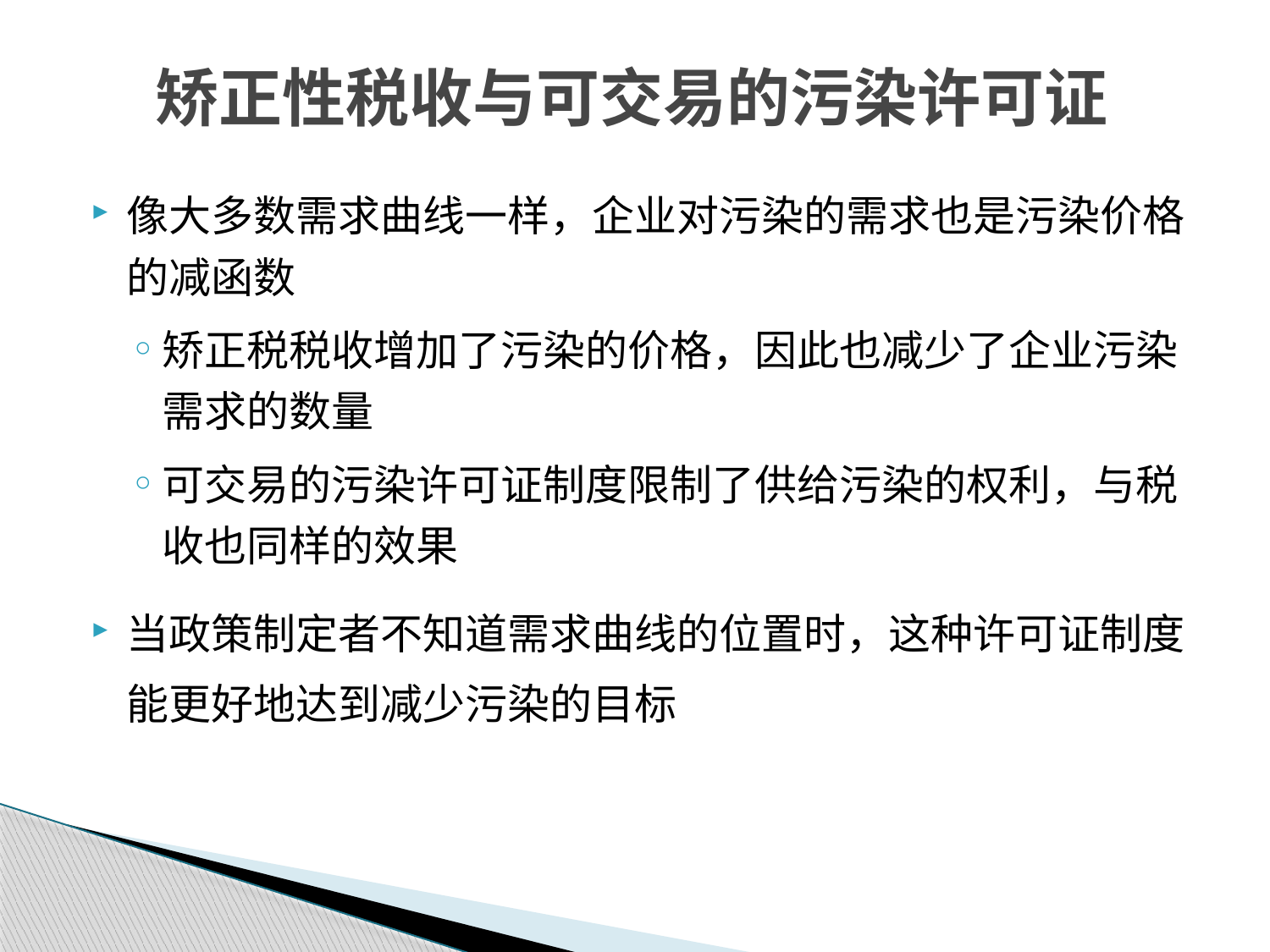

矫正性税收与可交易的污染许可证
像大多数需求曲线一样，企业对污染的需求也是污染价格的减函数
矫正税税收增加了污染的价格，因此也减少了企业污染需求的数量
可交易的污染许可证制度限制了供给污染的权利，与税收也同样的效果
当政策制定者不知道需求曲线的位置时，这种许可证制度能更好地达到减少污染的目标